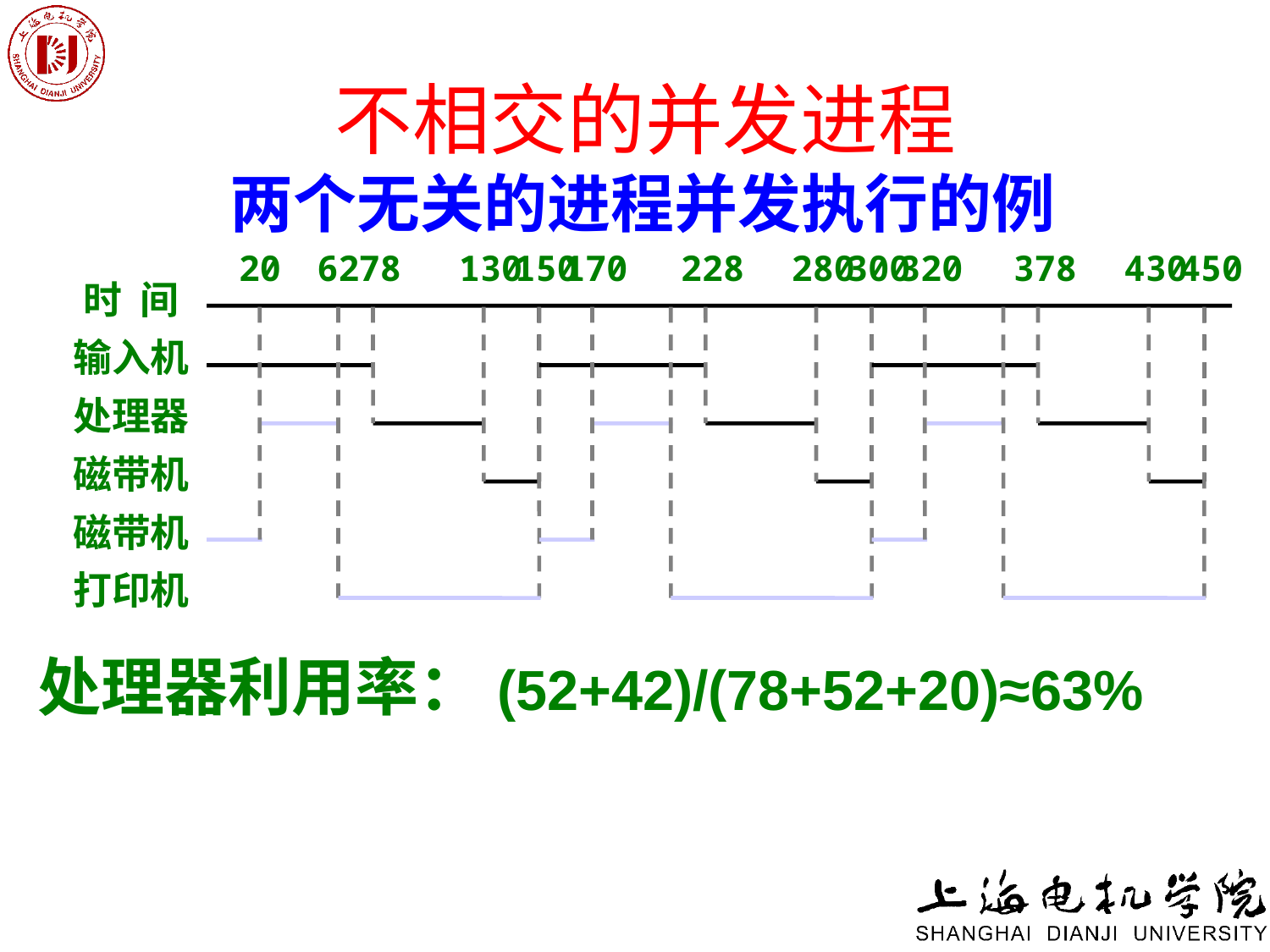

# 不相交的并发进程
      两个无关的进程并发执行的例

20
62
78
130
150
170
228
280
300
320
378
430
450
时  间

输入机

处理器

磁带机

磁带机

打印机

处理器利用率：(52+42)/(78+52+20)≈63%